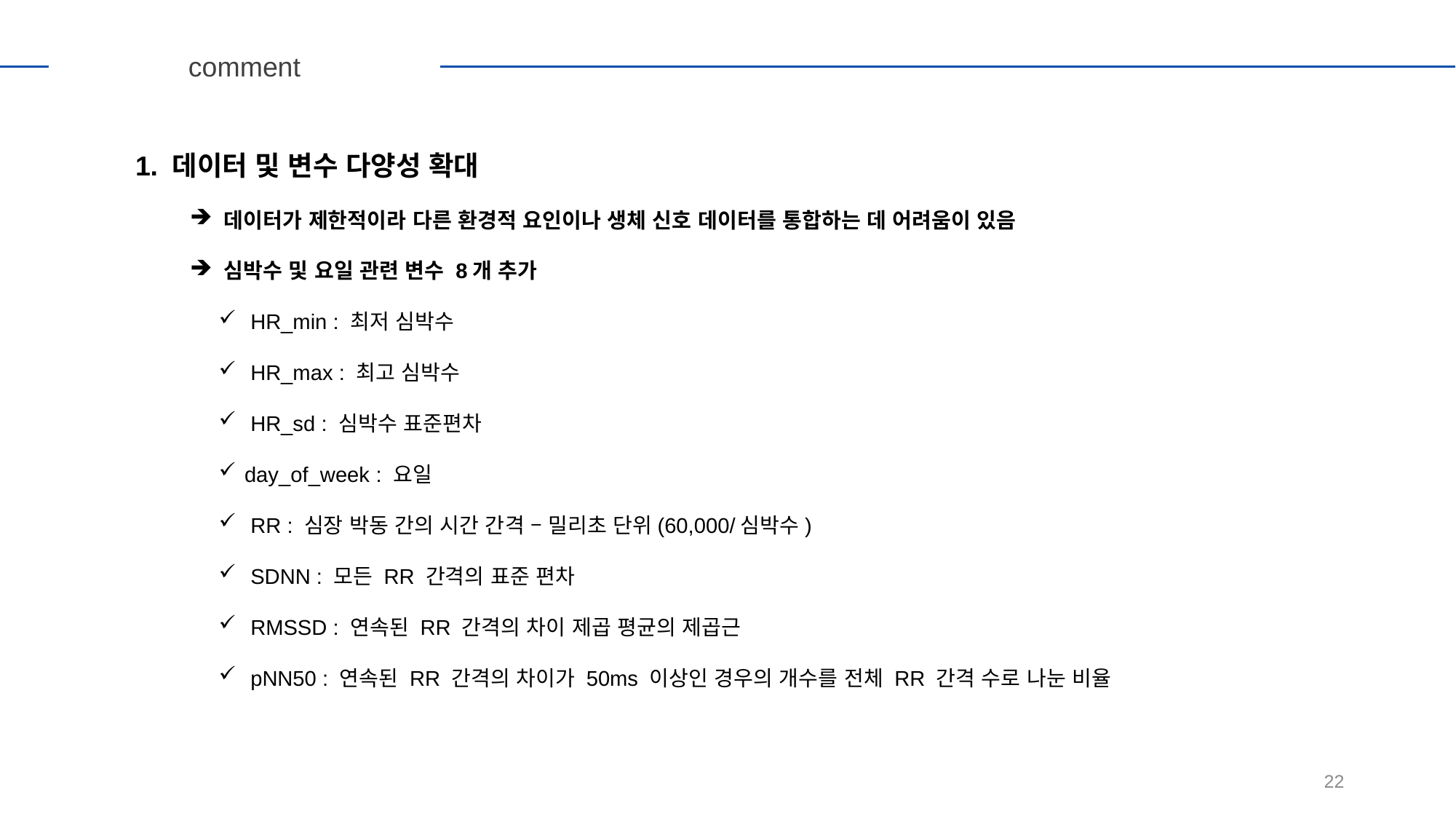

comment
1. 데이터 및 변수 다양성 확대
데이터가 제한적이라 다른 환경적 요인이나 생체 신호 데이터를 통합하는 데 어려움이 있음
심박수 및 요일 관련 변수 8개 추가
 HR_min : 최저 심박수
 HR_max : 최고 심박수
 HR_sd : 심박수 표준편차
day_of_week : 요일
 RR : 심장 박동 간의 시간 간격 – 밀리초 단위(60,000/심박수)
 SDNN : 모든 RR 간격의 표준 편차
 RMSSD : 연속된 RR 간격의 차이 제곱 평균의 제곱근
 pNN50 : 연속된 RR 간격의 차이가 50ms 이상인 경우의 개수를 전체 RR 간격 수로 나눈 비율
22